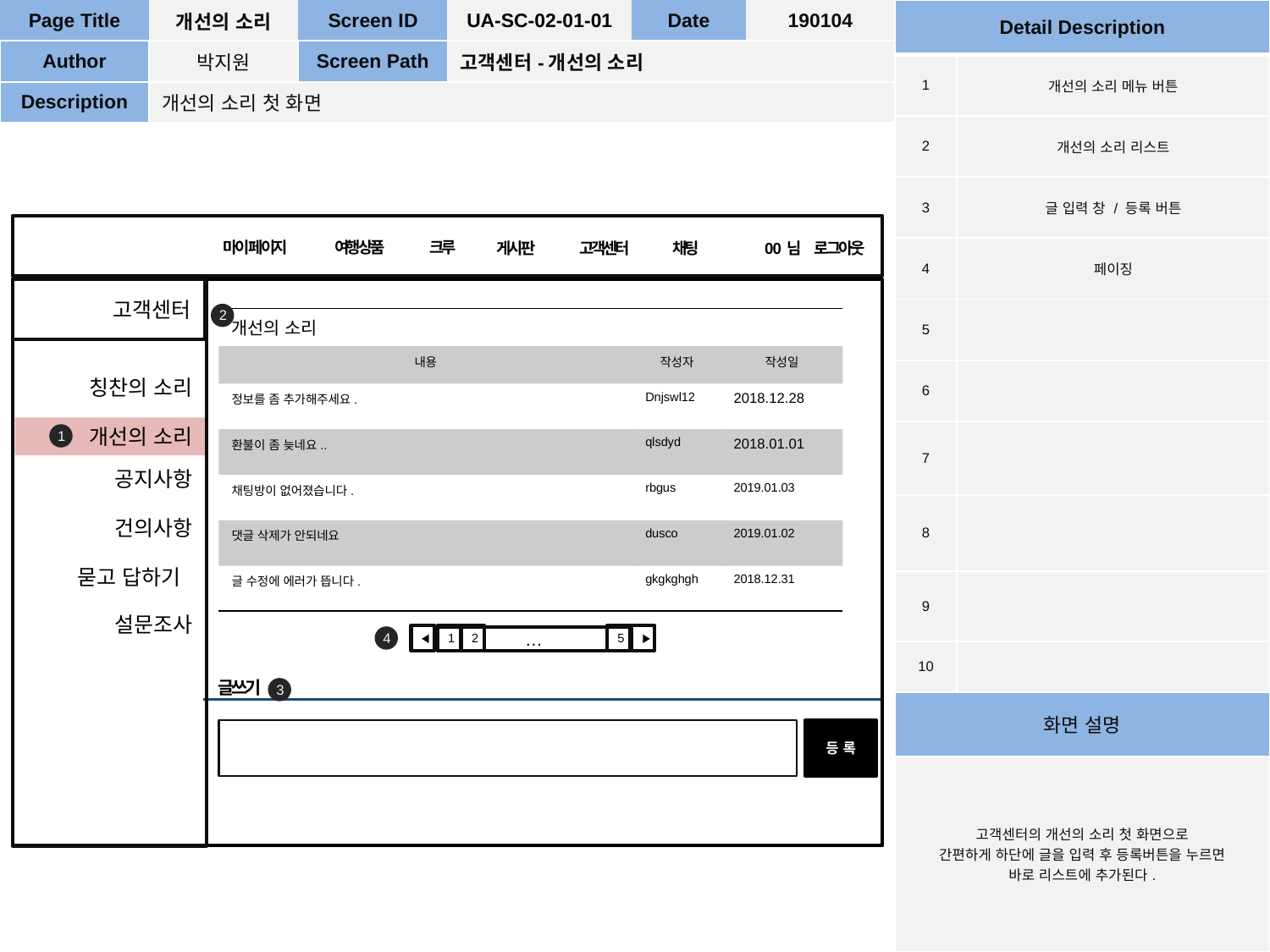

| Page Title | 개선의 소리 | Screen ID | UA-SC-02-01-01 | Date | 190104 |
| --- | --- | --- | --- | --- | --- |
| Author | 박지원 | Screen Path | 고객센터-개선의 소리 |  |  |
| Description | 개선의 소리 첫 화면 |  |  |  |  |
| Detail Description |  |
| --- | --- |
| 1 | 개선의 소리 메뉴 버튼 |
| 2 | 개선의 소리 리스트 |
| 3 | 글 입력 창 / 등록 버튼 |
| 4 | 페이징 |
| 5 |  |
| 6 |  |
| 7 |  |
| 8 |  |
| 9 |  |
| 10 |  |
| 화면 설명 |  |
| 고객센터의 개선의 소리 첫 화면으로 간편하게 하단에 글을 입력 후 등록버튼을 누르면 바로 리스트에 추가된다. |  |

여행상품
크루
마이 페이지
게시판
고객센터
채팅
0 0 님
로그아웃

고객센터
2

| 개선의 소리 |  |  |
| --- | --- | --- |
| 내용 | 작성자 | 작성일 |
| 정보를 좀 추가해주세요. | Dnjswl12 | 2018.12.28 |
| 환불이 좀 늦네요.. | qlsdyd | 2018.01.01 |
| 채팅방이 없어졌습니다. | rbgus | 2019.01.03 |
| 댓글 삭제가 안되네요 | dusco | 2019.01.02 |
| 글 수정에 에러가 뜹니다. | gkgkghgh | 2018.12.31 |
칭찬의 소리
개선의 소리
1

공지사항
건의사항
묻고 답하기
설문조사
4

◀
1
5
2
▶
…
글쓰기
3

등 록